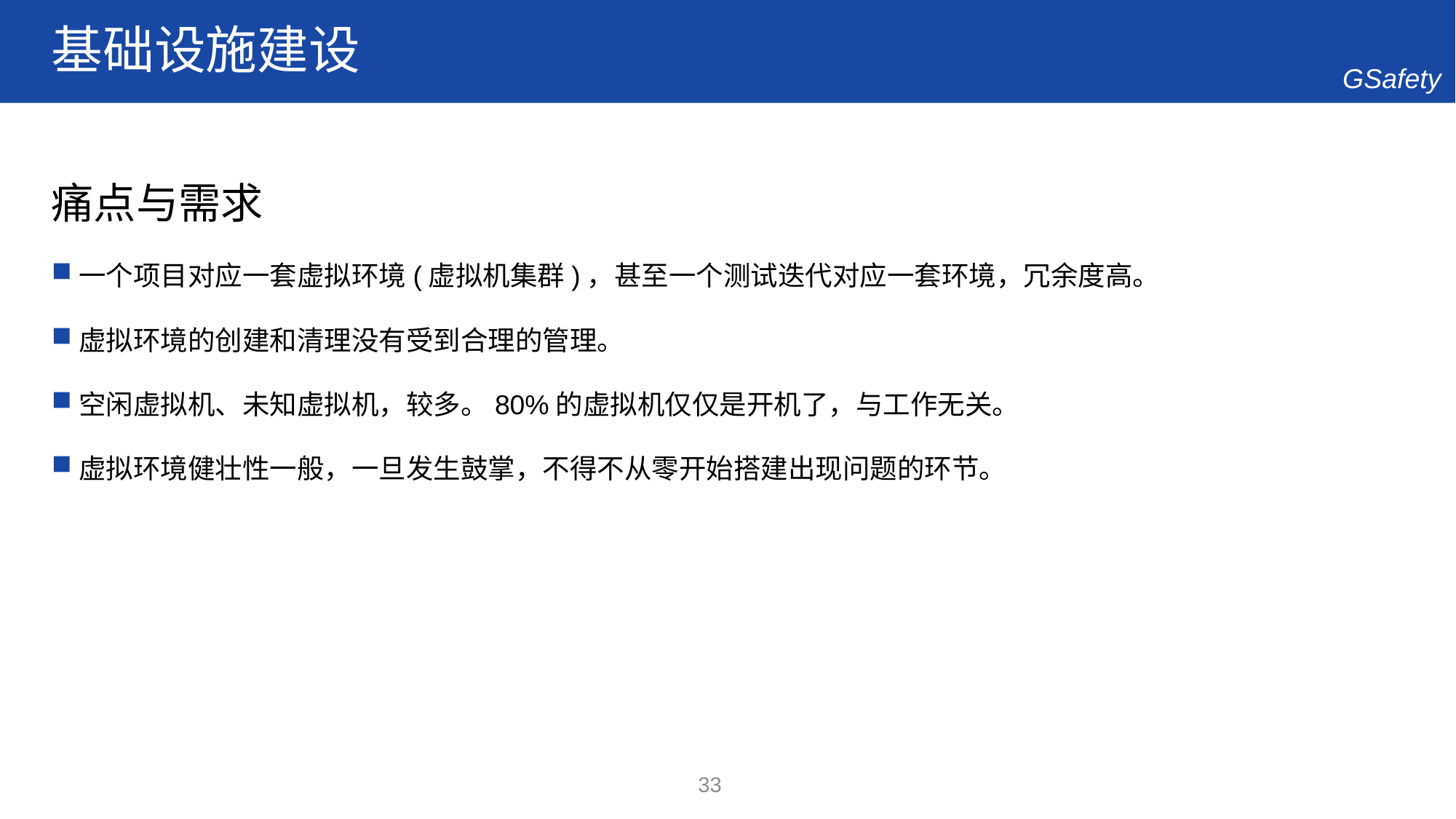

# 基础设施建设
痛点与需求
一个项目对应一套虚拟环境(虚拟机集群)，甚至一个测试迭代对应一套环境，冗余度高。
虚拟环境的创建和清理没有受到合理的管理。
空闲虚拟机、未知虚拟机，较多。80%的虚拟机仅仅是开机了，与工作无关。
虚拟环境健壮性一般，一旦发生鼓掌，不得不从零开始搭建出现问题的环节。
33